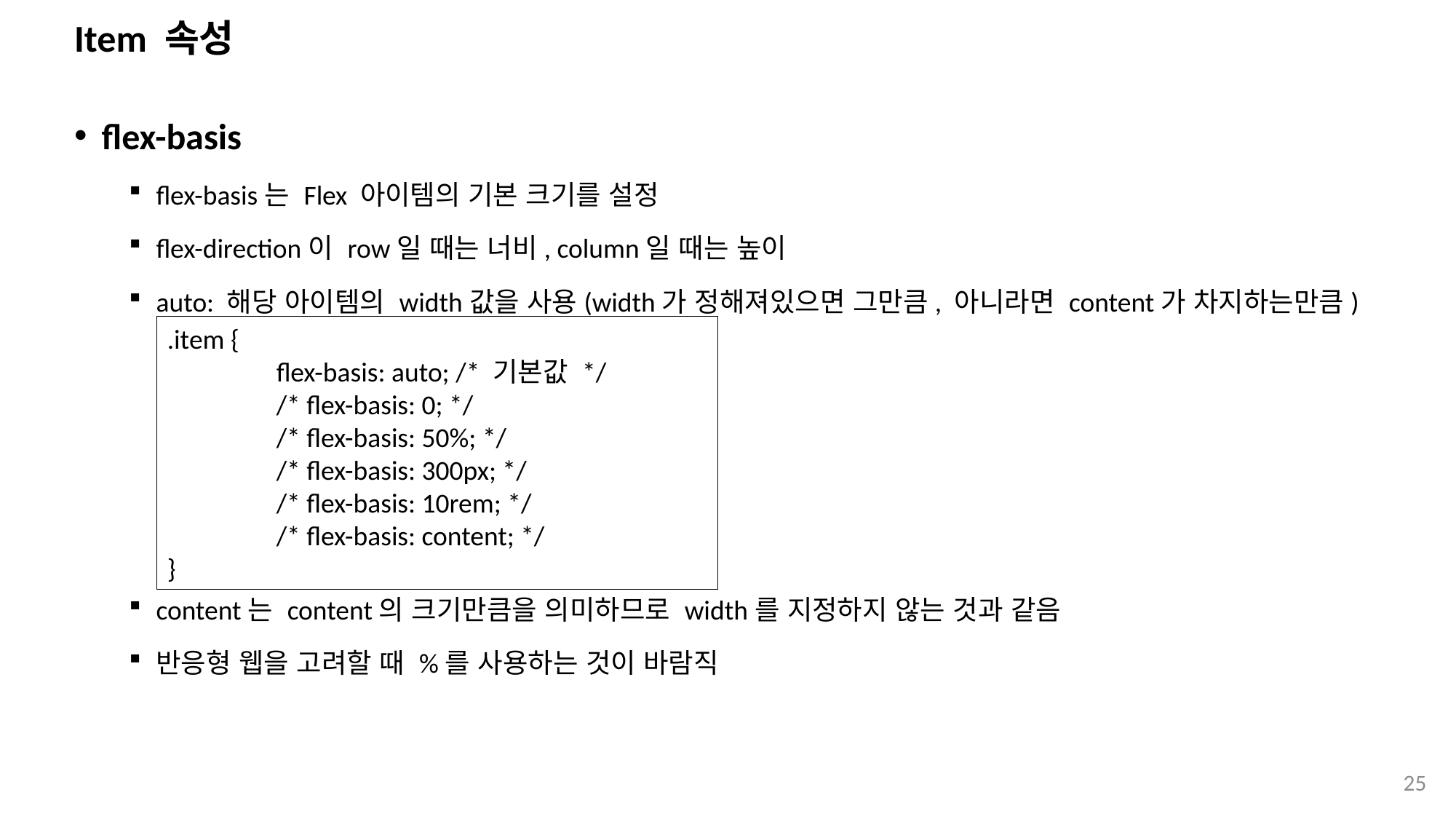

# Item 속성
flex-basis
flex-basis는 Flex 아이템의 기본 크기를 설정
flex-direction이 row일 때는 너비, column일 때는 높이
auto: 해당 아이템의 width값을 사용(width가 정해져있으면 그만큼, 아니라면 content가 차지하는만큼)

content는 content의 크기만큼을 의미하므로 width를 지정하지 않는 것과 같음
반응형 웹을 고려할 때 %를 사용하는 것이 바람직
.item {
	flex-basis: auto; /* 기본값 */
	/* flex-basis: 0; */
	/* flex-basis: 50%; */
	/* flex-basis: 300px; */
	/* flex-basis: 10rem; */
	/* flex-basis: content; */
}
25